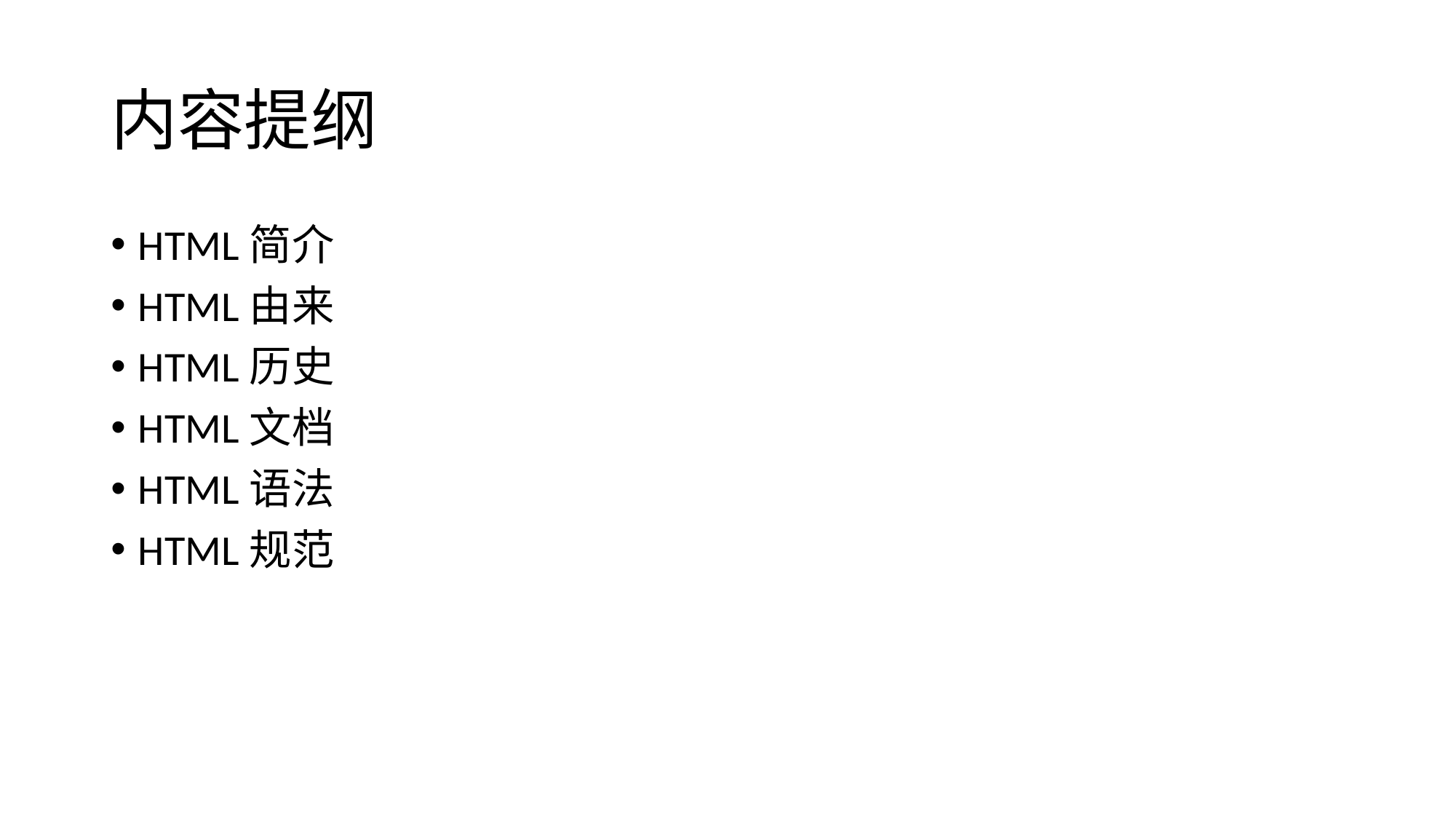

# 内容提纲
HTML简介
HTML由来
HTML历史
HTML文档
HTML语法
HTML规范